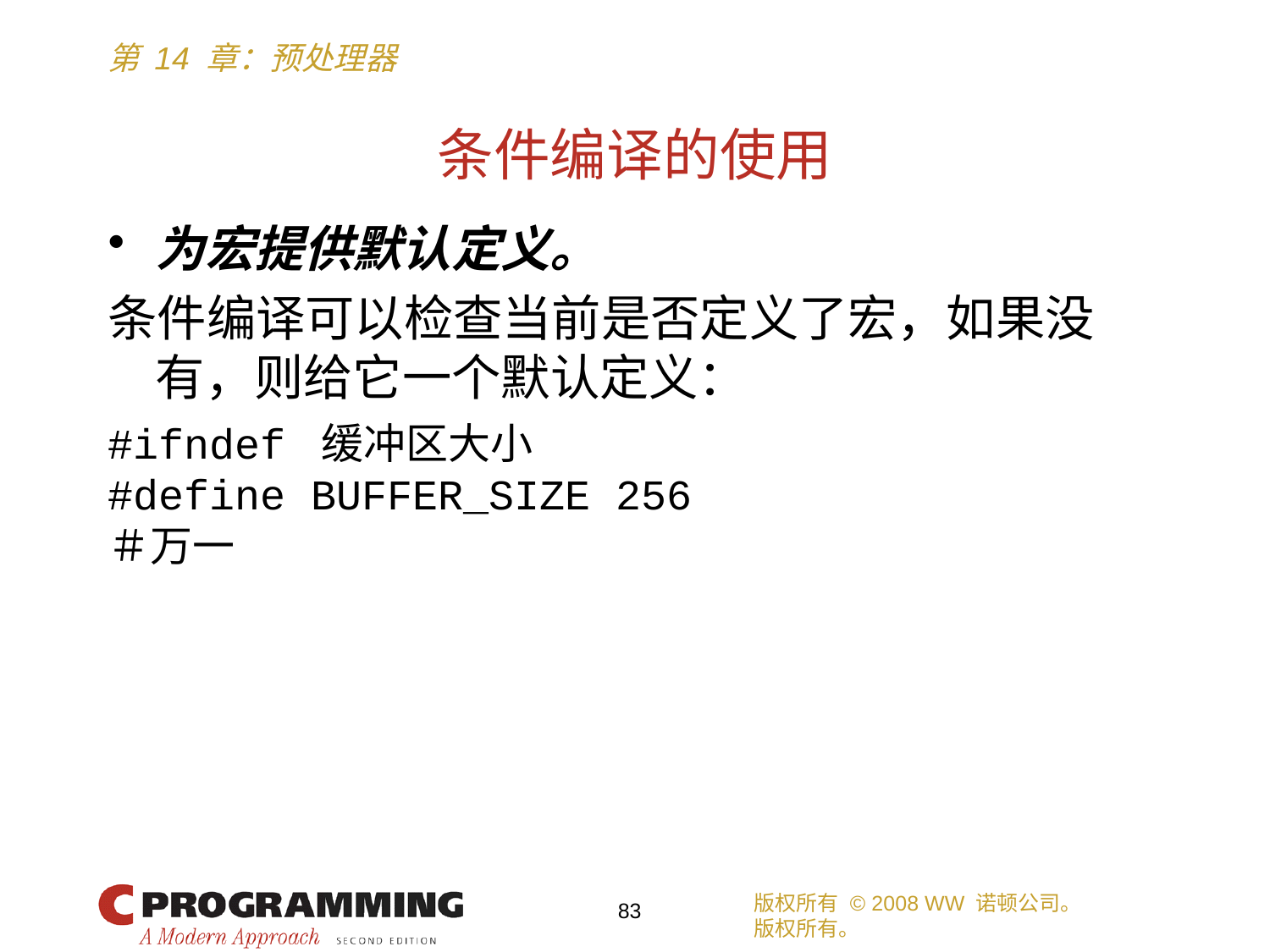

# 条件编译的使用
为宏提供默认定义。
条件编译可以检查当前是否定义了宏，如果没有，则给它一个默认定义：
#ifndef 缓冲区大小
#define BUFFER_SIZE 256
＃万一
版权所有 © 2008 WW 诺顿公司。
版权所有。
83